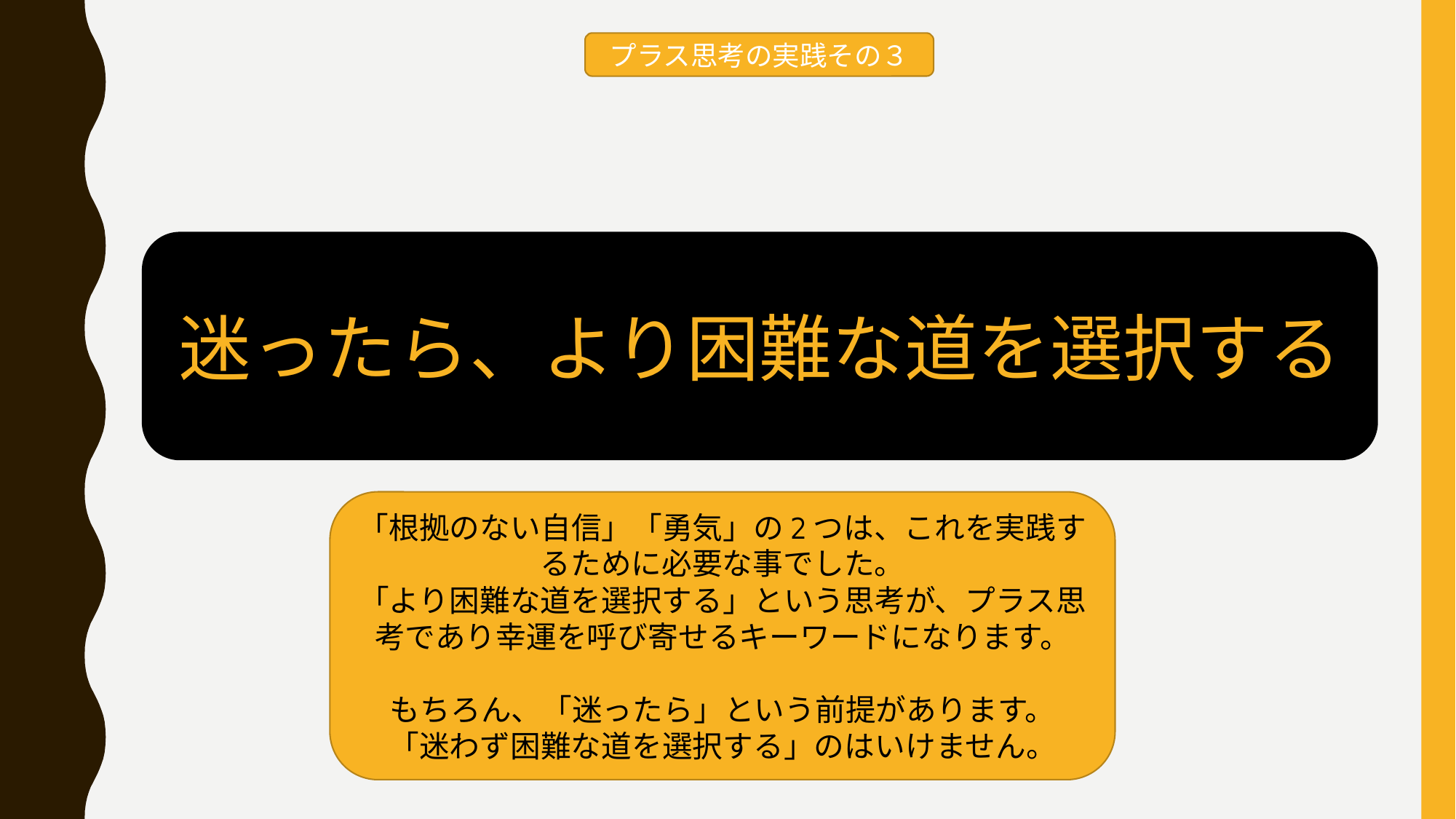

プラス思考の実践その３
迷ったら、より困難な道を選択する
「根拠のない自信」「勇気」の2つは、これを実践するために必要な事でした。
「より困難な道を選択する」という思考が、プラス思考であり幸運を呼び寄せるキーワードになります。

もちろん、「迷ったら」という前提があります。
「迷わず困難な道を選択する」のはいけません。